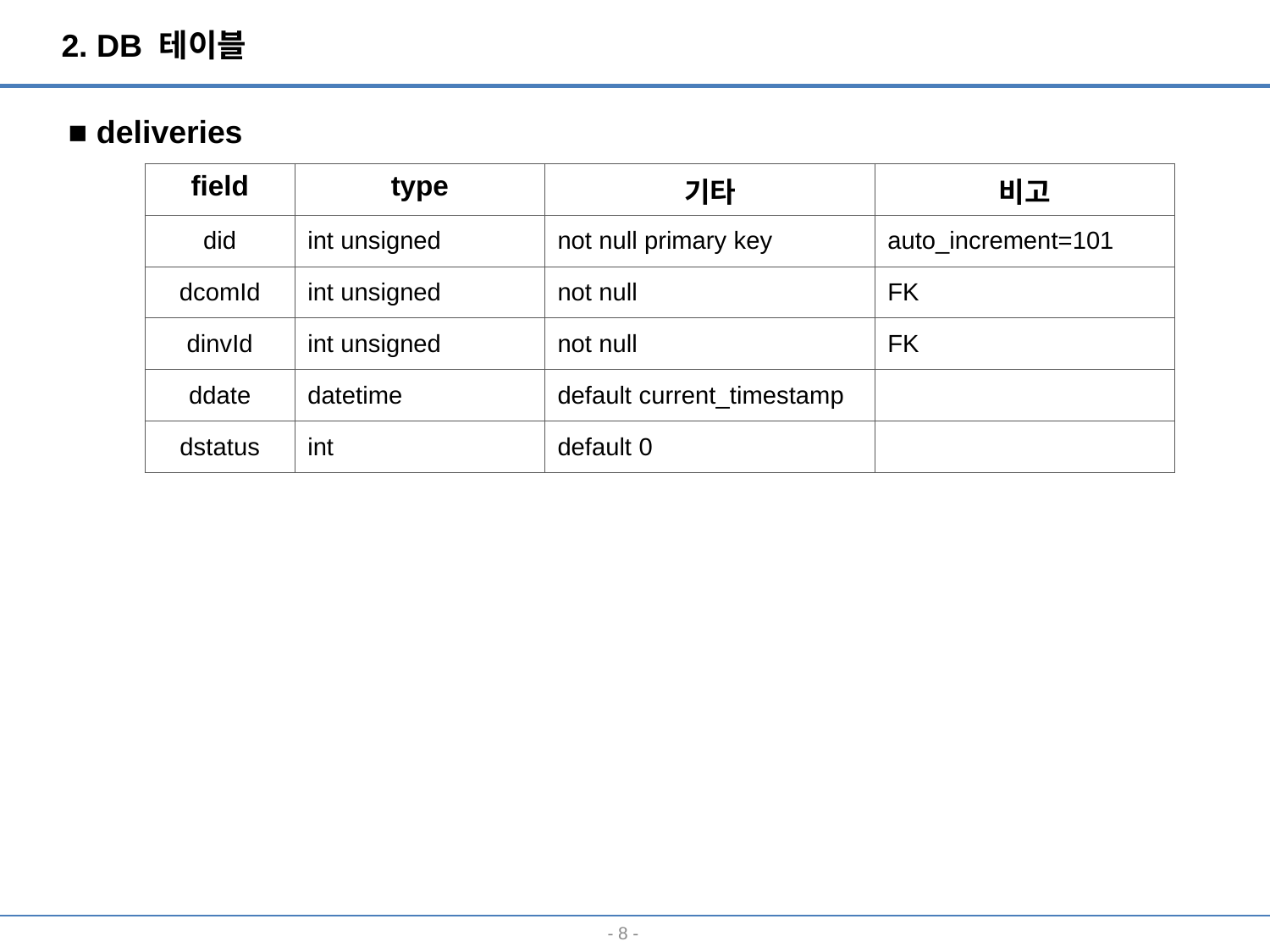

2. DB 테이블
■ deliveries
| field | type | 기타 | 비고 |
| --- | --- | --- | --- |
| did | int unsigned | not null primary key | auto\_increment=101 |
| dcomId | int unsigned | not null | FK |
| dinvId | int unsigned | not null | FK |
| ddate | datetime | default current\_timestamp |  |
| dstatus | int | default 0 |  |
- 8 -